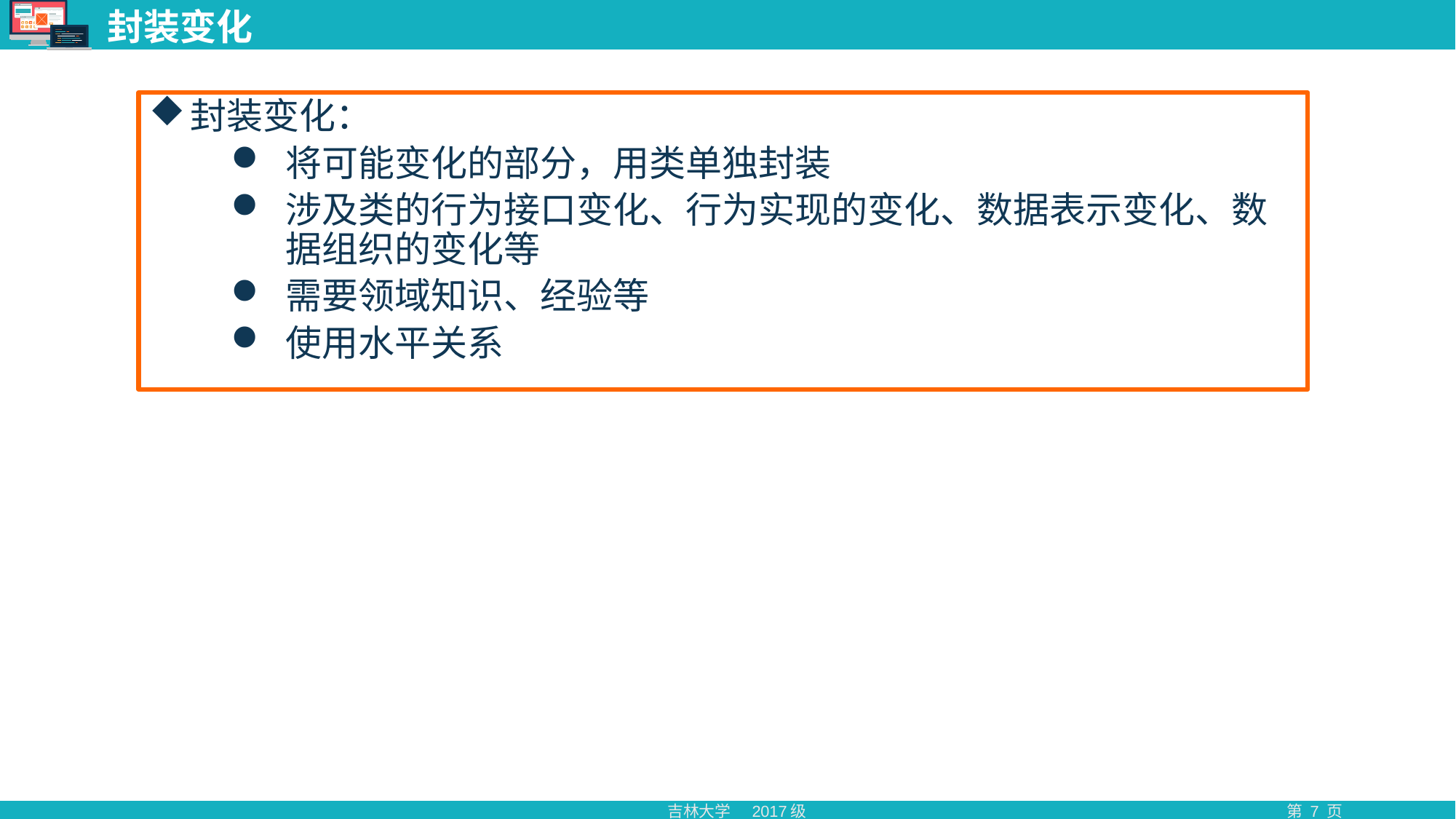

# 封装变化
封装变化：
将可能变化的部分，用类单独封装
涉及类的行为接口变化、行为实现的变化、数据表示变化、数据组织的变化等
需要领域知识、经验等
使用水平关系